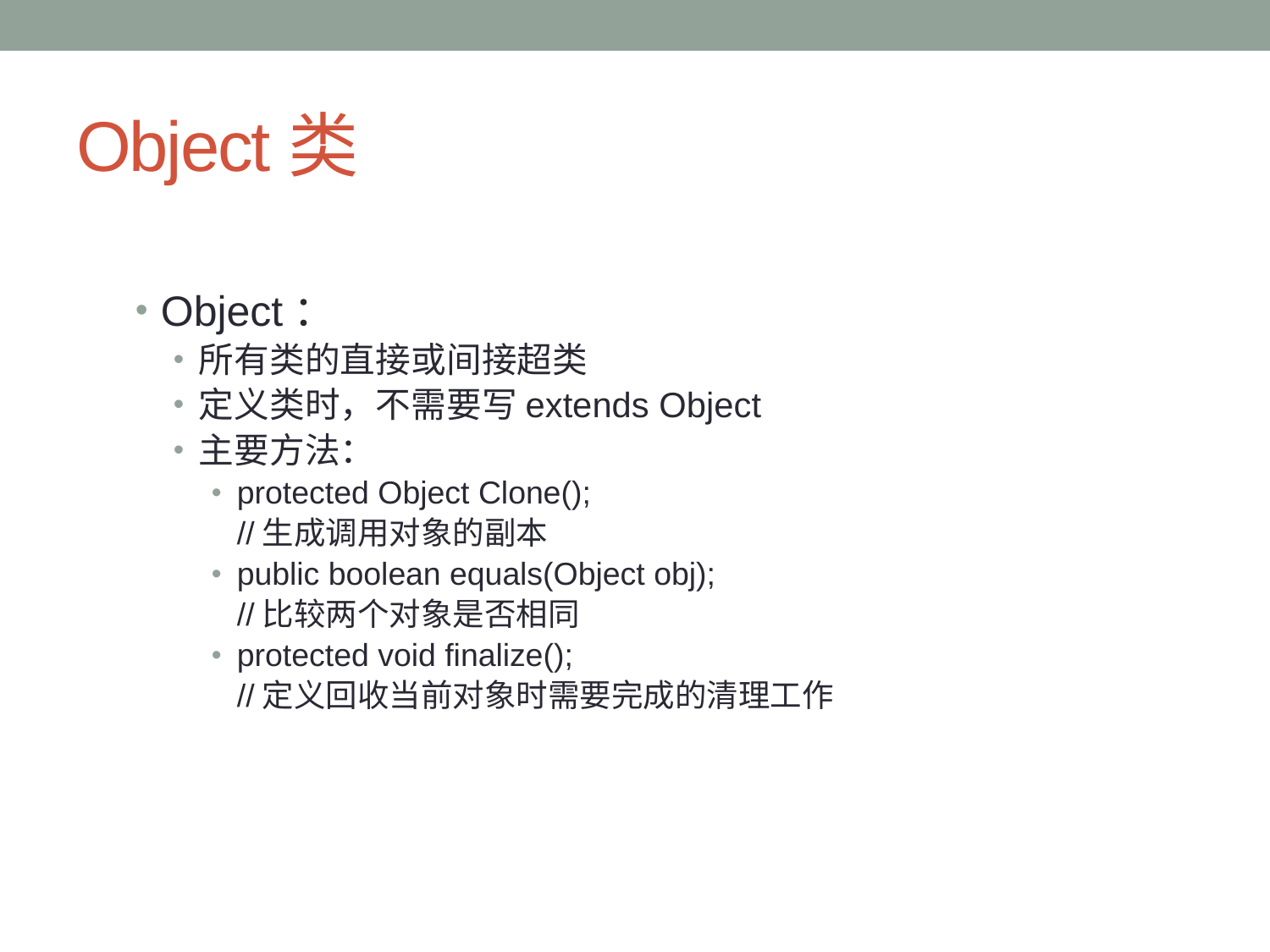

# Object类
Object：
所有类的直接或间接超类
定义类时，不需要写extends Object
主要方法：
protected Object Clone();
	//生成调用对象的副本
public boolean equals(Object obj);
	//比较两个对象是否相同
protected void finalize();
	//定义回收当前对象时需要完成的清理工作